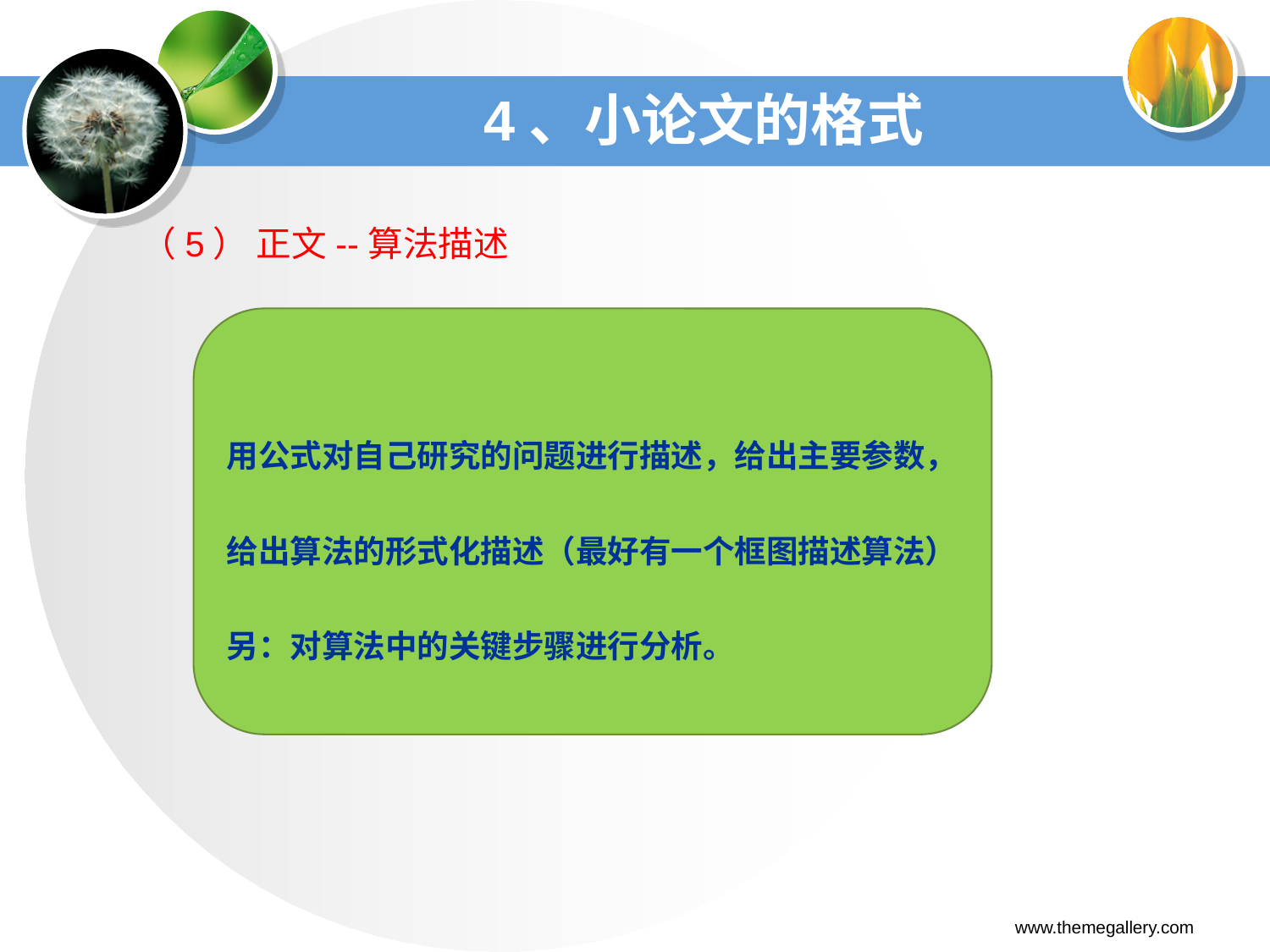

# 4、小论文的格式
（5） 正文--算法描述

用公式对自己研究的问题进行描述，给出主要参数，给出算法的形式化描述（最好有一个框图描述算法）
另：对算法中的关键步骤进行分析。
www.themegallery.com